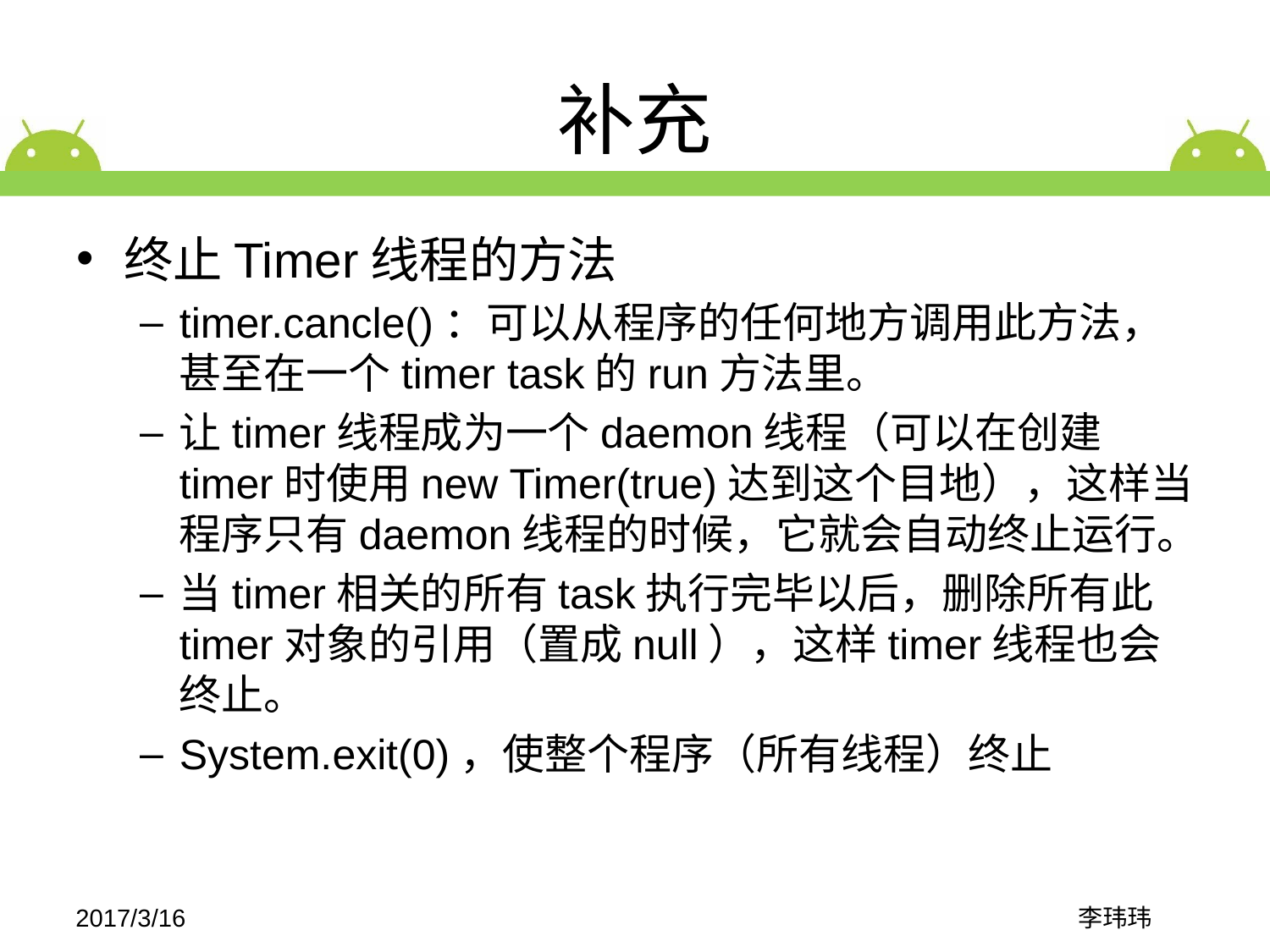

# 补充
终止Timer线程的方法
timer.cancle()：可以从程序的任何地方调用此方法，甚至在一个timer task的run方法里。
让timer线程成为一个daemon线程（可以在创建timer时使用new Timer(true)达到这个目地），这样当程序只有daemon线程的时候，它就会自动终止运行。
当timer相关的所有task执行完毕以后，删除所有此timer对象的引用（置成null），这样timer线程也会终止。
System.exit(0)，使整个程序（所有线程）终止